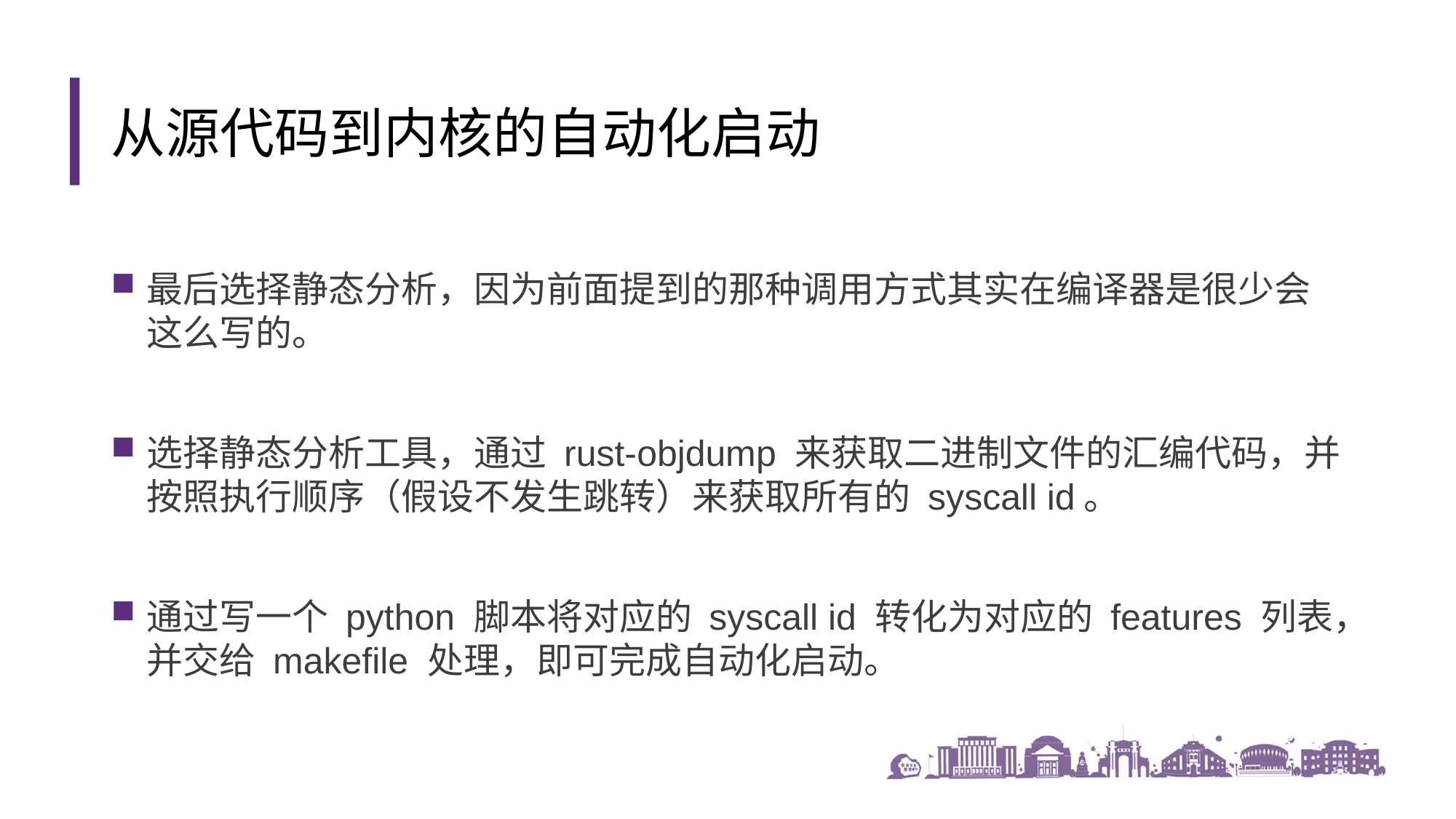

从源代码到内核的自动化启动
最后选择静态分析，因为前面提到的那种调用方式其实在编译器是很少会这么写的。

选择静态分析工具，通过 rust-objdump 来获取二进制文件的汇编代码，并按照执行顺序（假设不发生跳转）来获取所有的 syscall id。

通过写一个 python 脚本将对应的 syscall id 转化为对应的 features 列表，并交给 makefile 处理，即可完成自动化启动。